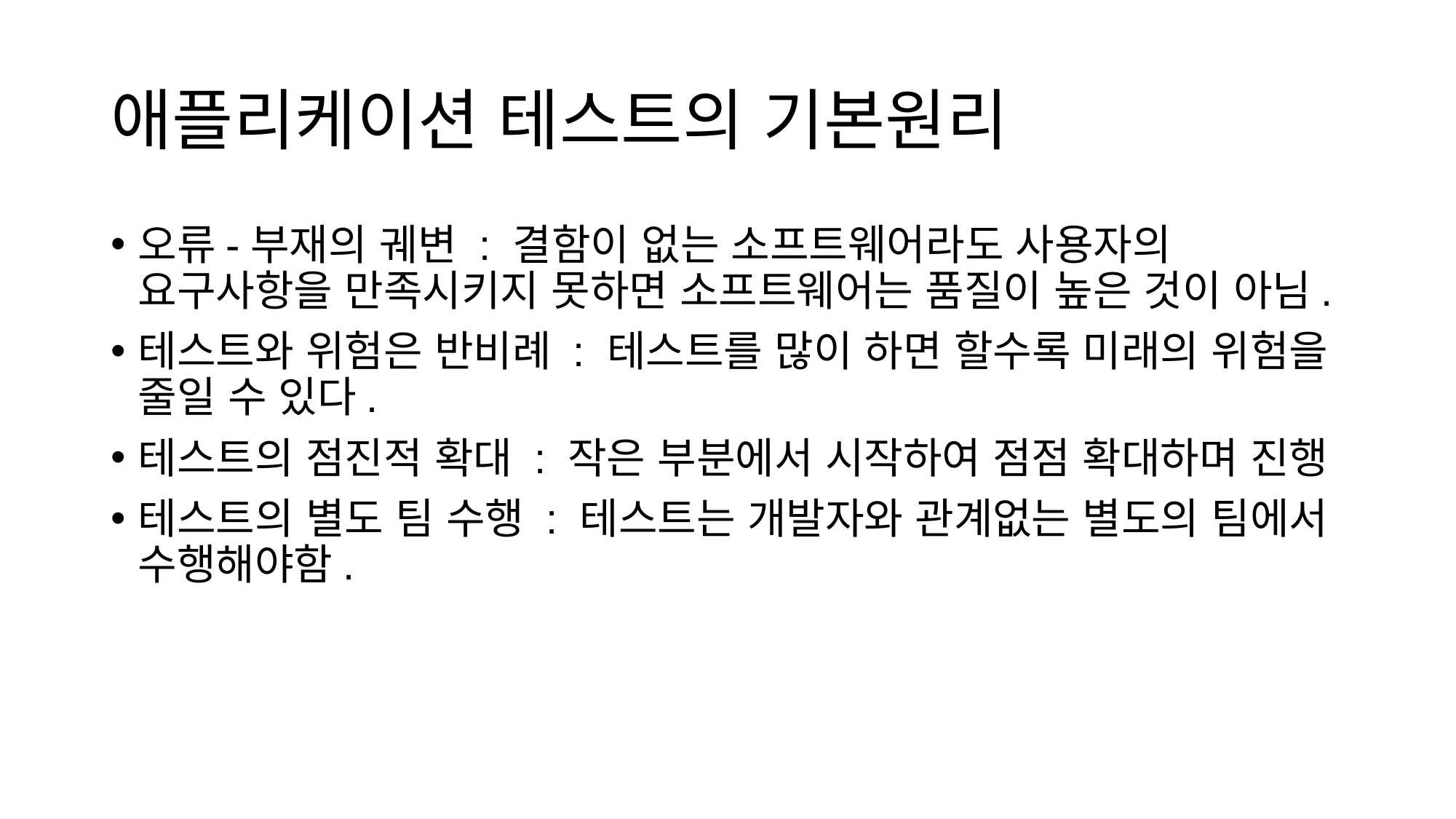

# 애플리케이션 테스트의 기본원리
오류-부재의 궤변 : 결함이 없는 소프트웨어라도 사용자의 요구사항을 만족시키지 못하면 소프트웨어는 품질이 높은 것이 아님.
테스트와 위험은 반비례 : 테스트를 많이 하면 할수록 미래의 위험을 줄일 수 있다.
테스트의 점진적 확대 : 작은 부분에서 시작하여 점점 확대하며 진행
테스트의 별도 팀 수행 : 테스트는 개발자와 관계없는 별도의 팀에서 수행해야함.